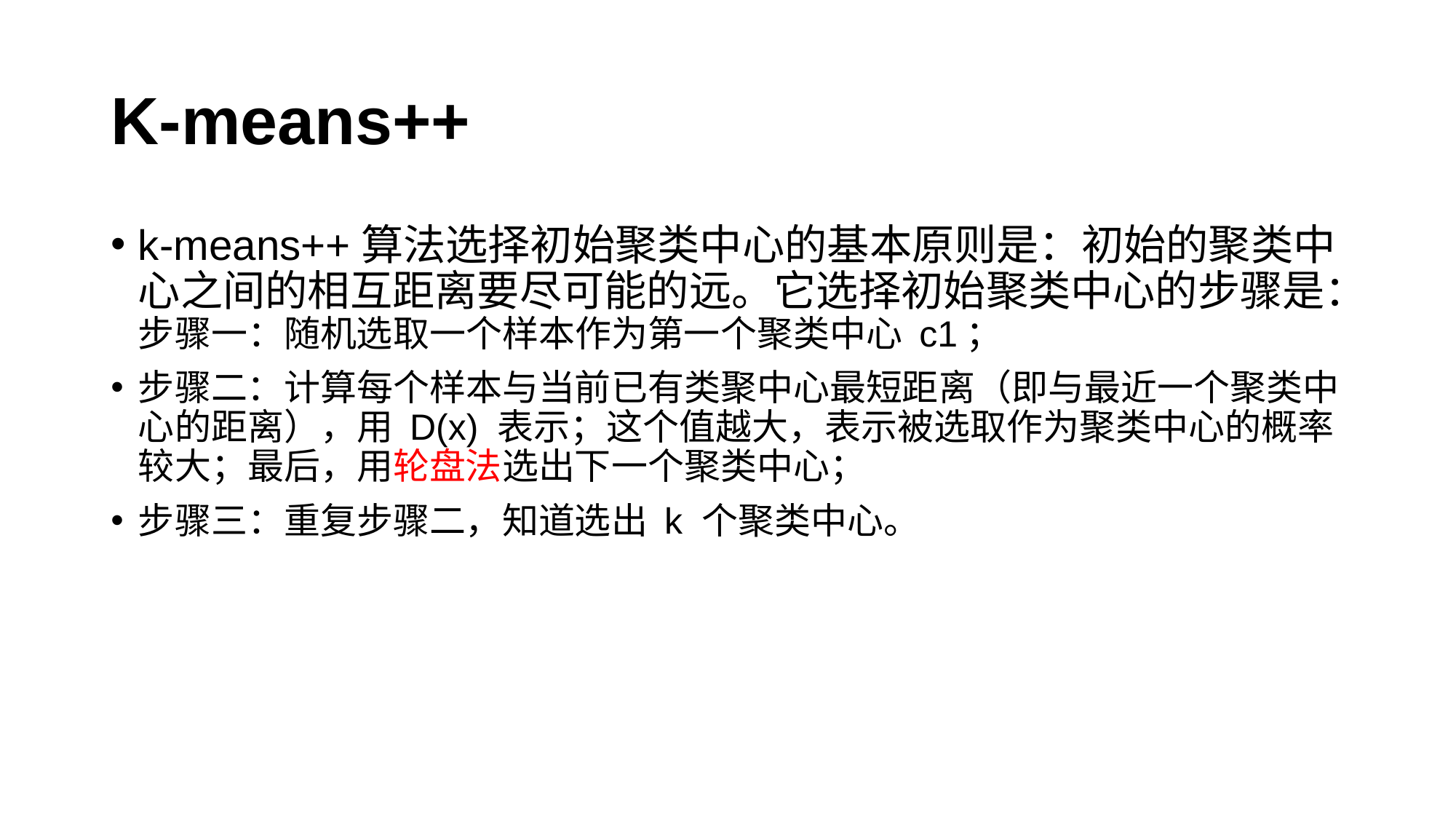

# K-means++
k-means++算法选择初始聚类中心的基本原则是：初始的聚类中心之间的相互距离要尽可能的远。它选择初始聚类中心的步骤是：步骤一：随机选取一个样本作为第一个聚类中心 c1；
步骤二：计算每个样本与当前已有类聚中心最短距离（即与最近一个聚类中心的距离），用 D(x) 表示；这个值越大，表示被选取作为聚类中心的概率较大；最后，用轮盘法选出下一个聚类中心；
步骤三：重复步骤二，知道选出 k 个聚类中心。